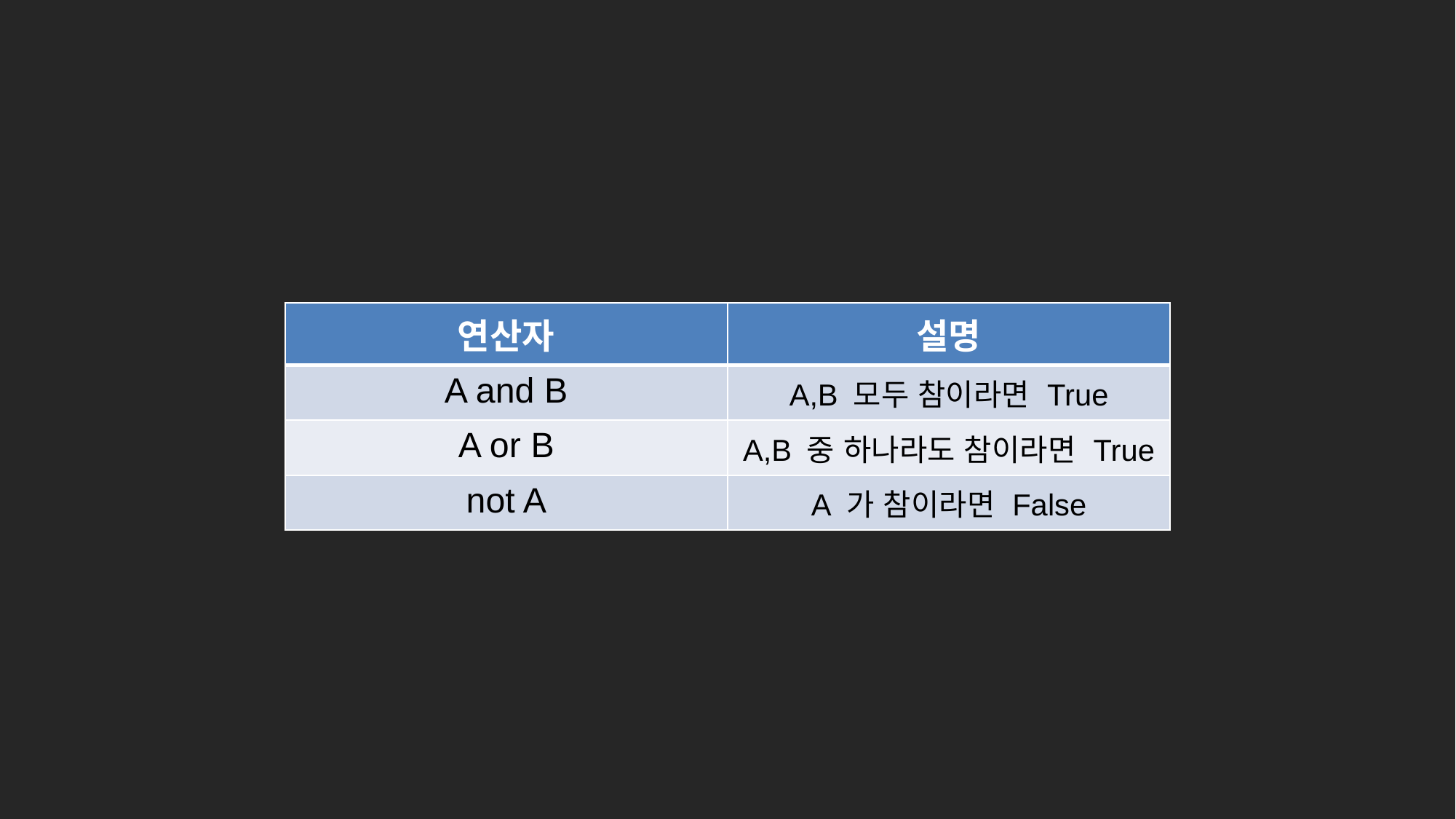

| 연산자 | 설명 |
| --- | --- |
| A and B | A,B 모두 참이라면 True |
| A or B | A,B 중 하나라도 참이라면 True |
| not A | A 가 참이라면 False |